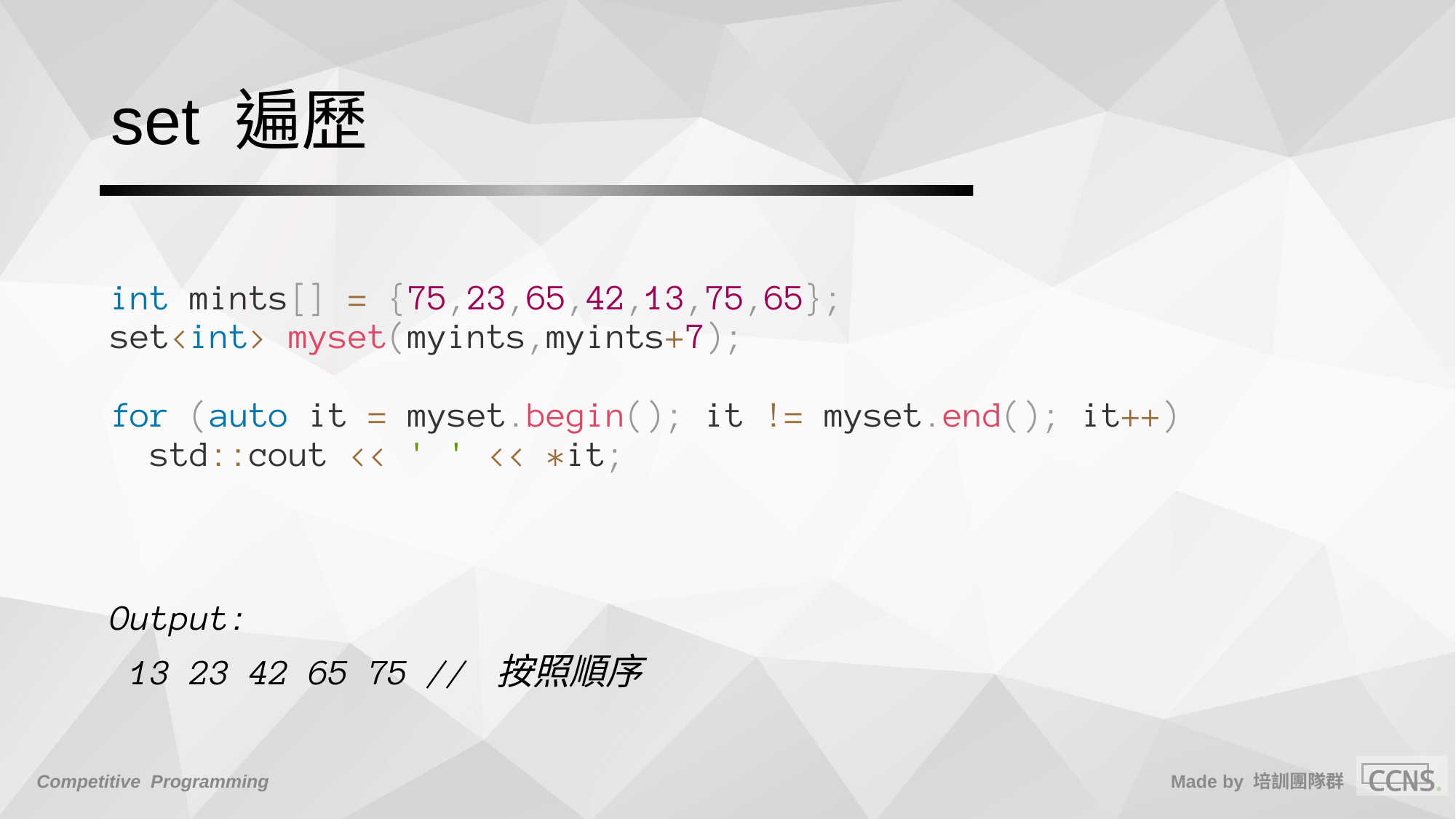

# set 遍歷
int mints[] = {75,23,65,42,13,75,65};
set<int> myset(myints,myints+7);
for (auto it = myset.begin(); it != myset.end(); it++)
  std::cout << ' ' << *it;

Output:
 13 23 42 65 75 // 按照順序